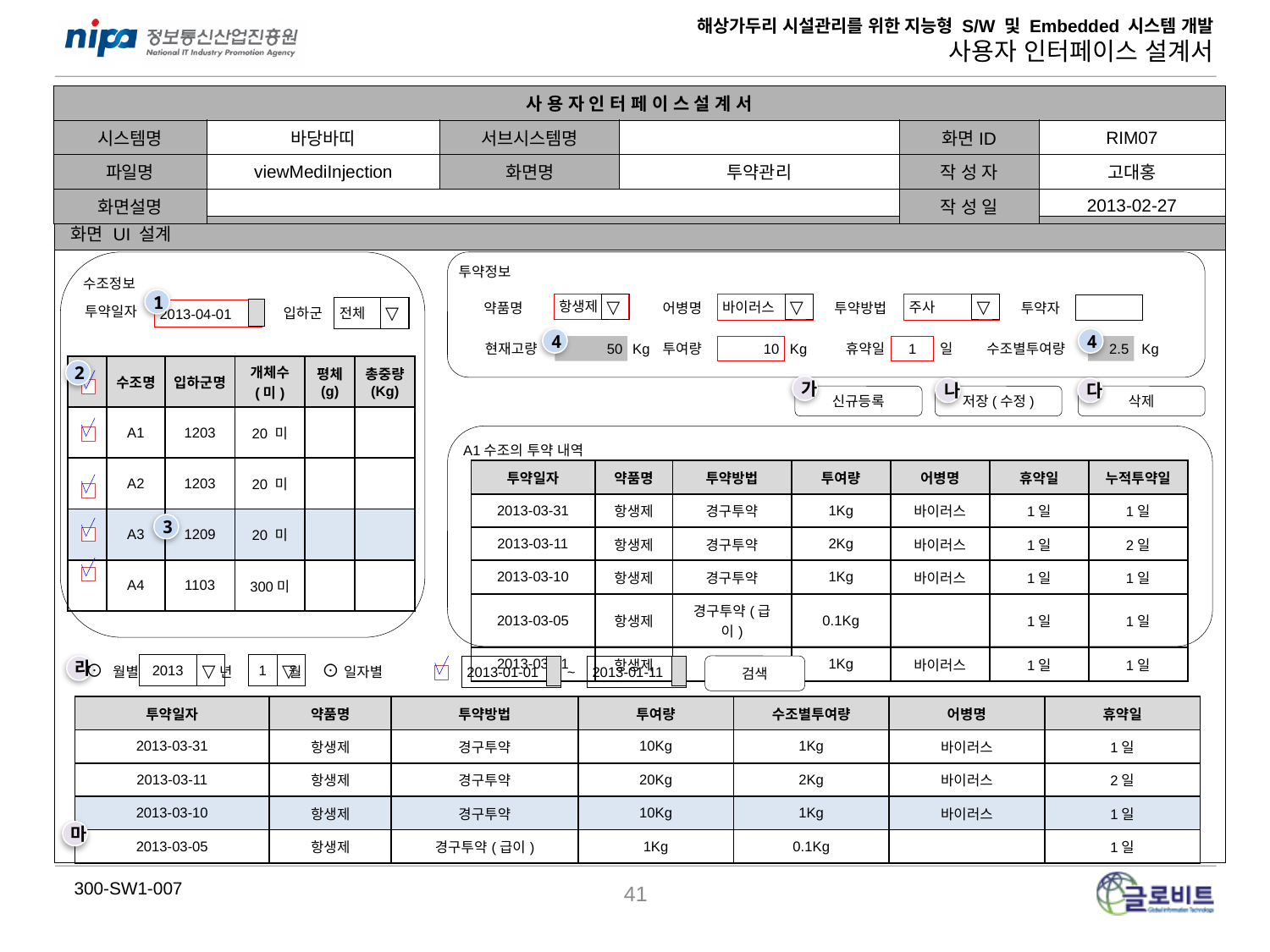

| 사 용 자 인 터 페 이 스 설 계 서 |  |  |  |  |  |
| --- | --- | --- | --- | --- | --- |
| 시스템명 | 바당바띠 | 서브시스템명 |  | 화면ID | RIM07 |
| 파일명 | viewMediInjection | 화면명 | 투약관리 | 작 성 자 | 고대홍 |
| 화면설명 |  |  |  | 작 성 일 | 2013-02-27 |
| 화면 UI 설계 |
| --- |
|  |
수조정보
투약정보
1
바이러스
주사
항생제
▽
▽
▽
투약일자
약품명
어병명
투약방법
투약자

입하군
전체
▽

2013-04-01
4
4
현재고량
50
Kg
투여량
10
Kg
휴약일
1
일
수조별투여량
2.5
Kg
|  | 수조명 | 입하군명 | 개체수 (미) | 평체 (g) | 총중량 (Kg) |
| --- | --- | --- | --- | --- | --- |
|  | A1 | 1203 | 20 미 |  |  |
|  | A2 | 1203 | 20 미 |  |  |
|  | A3 | 1209 | 20 미 |  |  |
|  | A4 | 1103 | 300미 |  |  |
2

가
나
다
신규등록
저장(수정)
삭제

A1수조의 투약 내역
| 투약일자 | 약품명 | 투약방법 | 투여량 | 어병명 | 휴약일 | 누적투약일 |
| --- | --- | --- | --- | --- | --- | --- |
| 2013-03-31 | 항생제 | 경구투약 | 1Kg | 바이러스 | 1일 | 1일 |
| 2013-03-11 | 항생제 | 경구투약 | 2Kg | 바이러스 | 1일 | 2일 |
| 2013-03-10 | 항생제 | 경구투약 | 1Kg | 바이러스 | 1일 | 1일 |
| 2013-03-05 | 항생제 | 경구투약(급이) | 0.1Kg |  | 1일 | 1일 |
| 2013-03-01 | 항생제 | 약용 | 1Kg | 바이러스 | 1일 | 1일 |

3

▽
▽
⊙ 월별                    년              월     ⊙ 일자별
2013
1
라
~
검색

2013-01-01

2013-01-11

| 투약일자 | 약품명 | 투약방법 | 투여량 | 수조별투여량 | 어병명 | 휴약일 |
| --- | --- | --- | --- | --- | --- | --- |
| 2013-03-31 | 항생제 | 경구투약 | 10Kg | 1Kg | 바이러스 | 1일 |
| 2013-03-11 | 항생제 | 경구투약 | 20Kg | 2Kg | 바이러스 | 2일 |
| 2013-03-10 | 항생제 | 경구투약 | 10Kg | 1Kg | 바이러스 | 1일 |
| 2013-03-05 | 항생제 | 경구투약(급이) | 1Kg | 0.1Kg |  | 1일 |
마